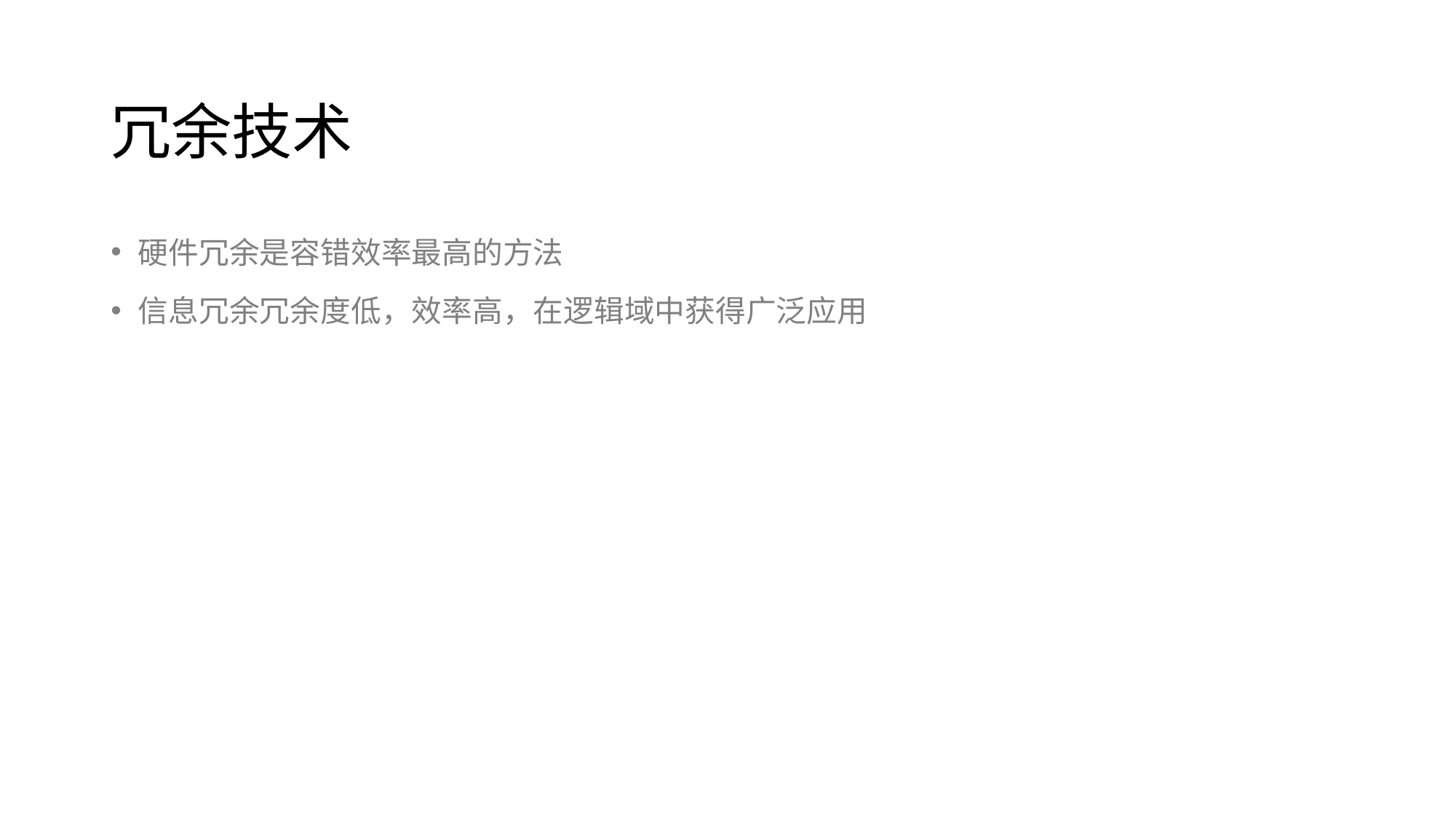

# 冗余技术
硬件冗余是容错效率最高的方法
信息冗余冗余度低，效率高，在逻辑域中获得广泛应用